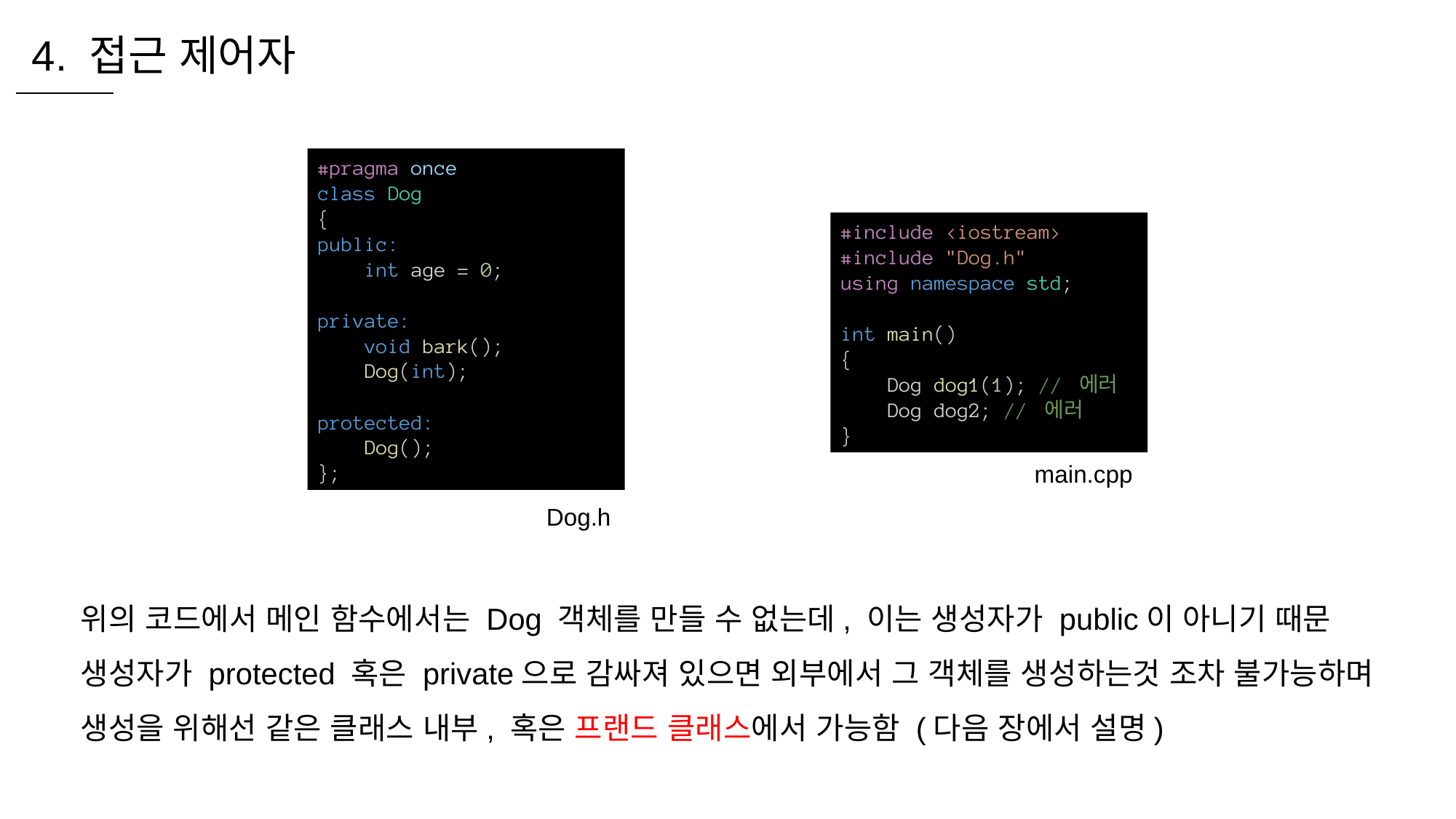

4. 접근 제어자
#pragma once
class Dog
{
public:
    int age = 0;
private:
    void bark();
    Dog(int);
protected:
    Dog();
};
Dog.h
#include <iostream>
#include "Dog.h"
using namespace std;
int main()
{
    Dog dog1(1); // 에러
    Dog dog2; // 에러
}
main.cpp
위의 코드에서 메인 함수에서는 Dog 객체를 만들 수 없는데, 이는 생성자가 public이 아니기 때문
생성자가 protected 혹은 private으로 감싸져 있으면 외부에서 그 객체를 생성하는것 조차 불가능하며
생성을 위해선 같은 클래스 내부, 혹은 프랜드 클래스에서 가능함 (다음 장에서 설명)